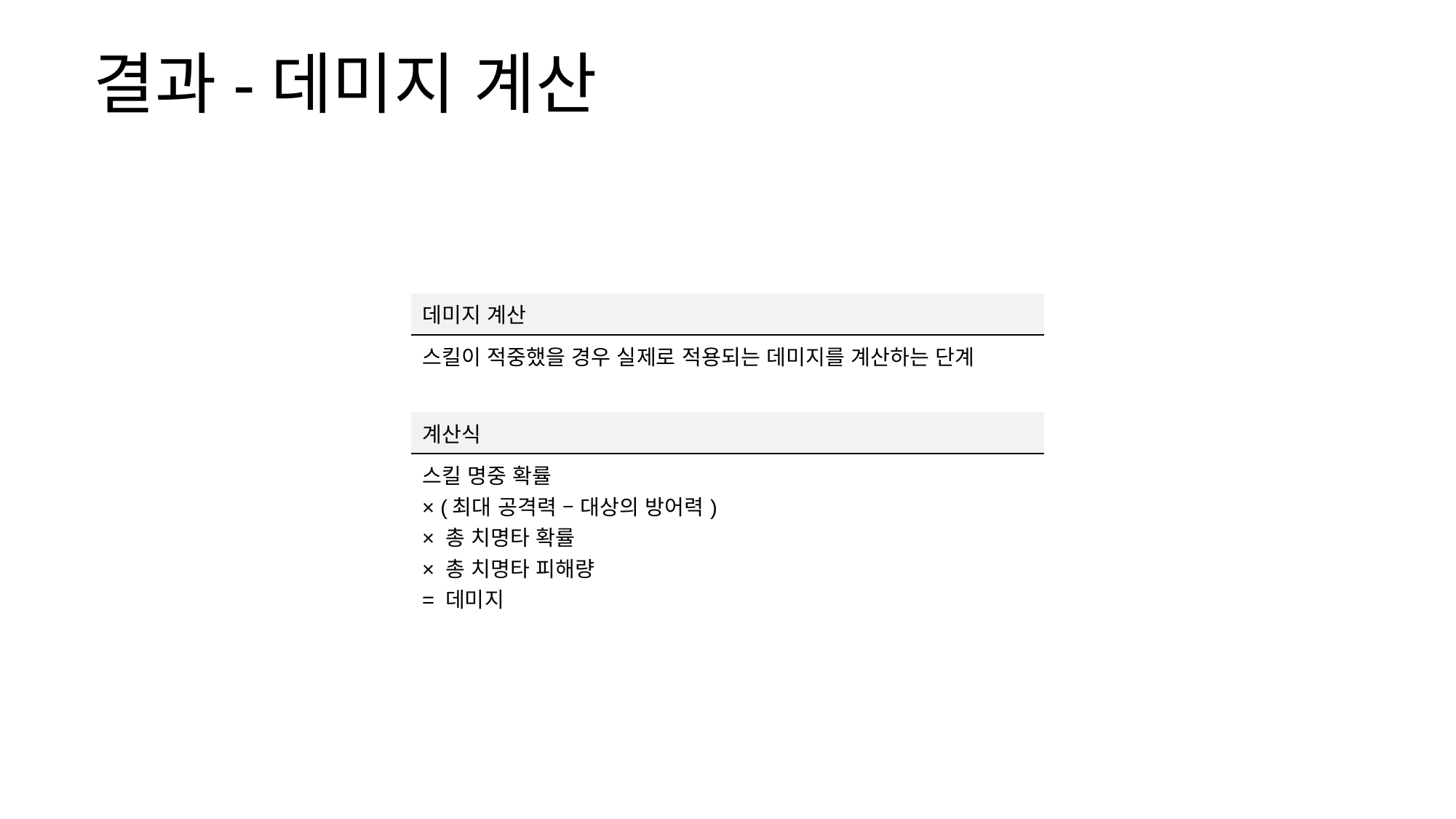

결과-데미지 계산
| 데미지 계산 |
| --- |
| 스킬이 적중했을 경우 실제로 적용되는 데미지를 계산하는 단계 |
|  |
| 계산식 |
| 스킬 명중 확률 × (최대 공격력 – 대상의 방어력) × 총 치명타 확률 × 총 치명타 피해량 = 데미지 |